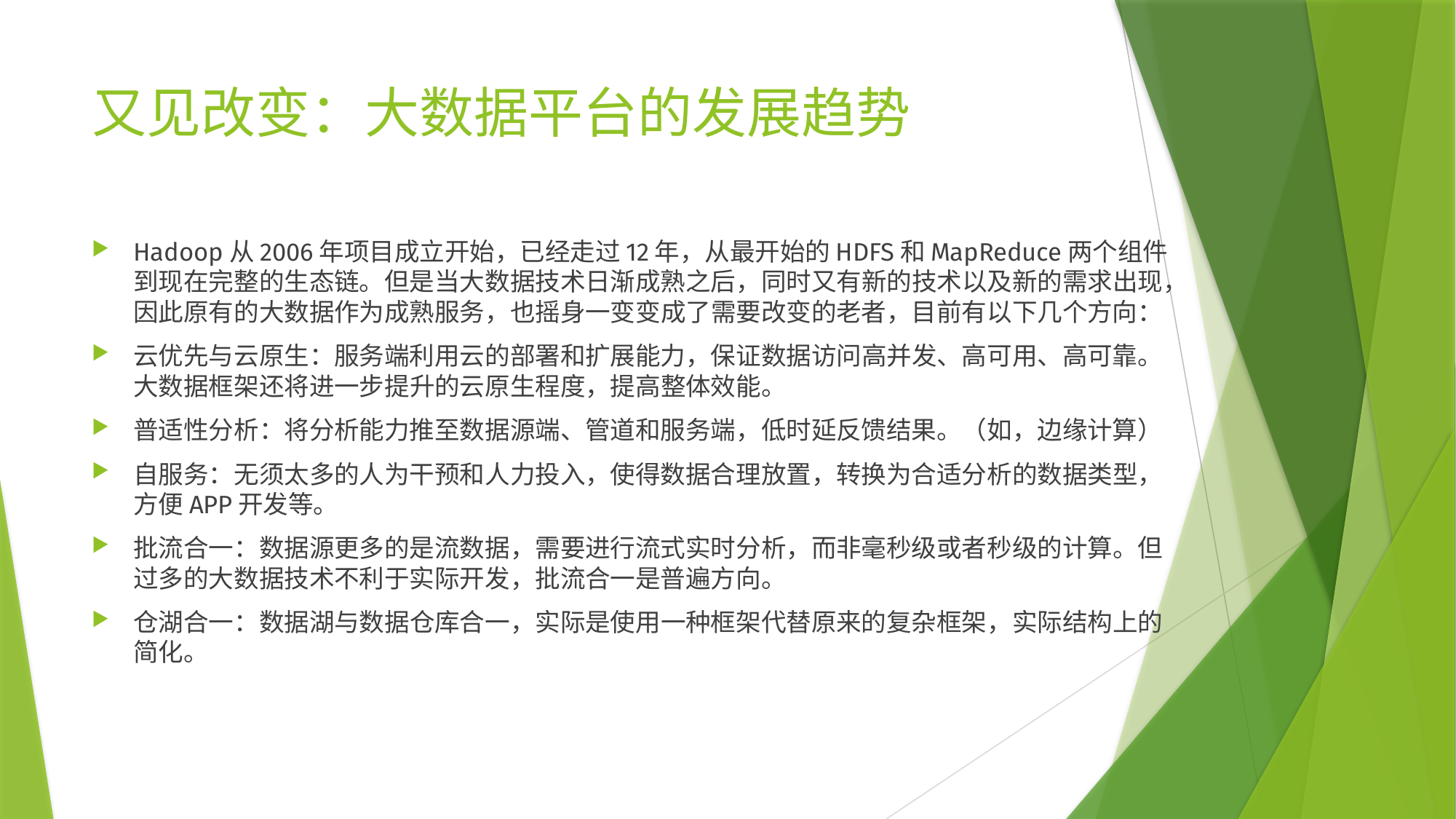

# 又见改变：大数据平台的发展趋势
Hadoop从2006年项目成立开始，已经走过12年，从最开始的HDFS和MapReduce两个组件到现在完整的生态链。但是当大数据技术日渐成熟之后，同时又有新的技术以及新的需求出现，因此原有的大数据作为成熟服务，也摇身一变变成了需要改变的老者，目前有以下几个方向：
云优先与云原生：服务端利用云的部署和扩展能力，保证数据访问高并发、高可用、高可靠。大数据框架还将进一步提升的云原生程度，提高整体效能。
普适性分析：将分析能力推至数据源端、管道和服务端，低时延反馈结果。（如，边缘计算）
自服务：无须太多的人为干预和人力投入，使得数据合理放置，转换为合适分析的数据类型，方便APP开发等。
批流合一：数据源更多的是流数据，需要进行流式实时分析，而非毫秒级或者秒级的计算。但过多的大数据技术不利于实际开发，批流合一是普遍方向。
仓湖合一：数据湖与数据仓库合一，实际是使用一种框架代替原来的复杂框架，实际结构上的简化。